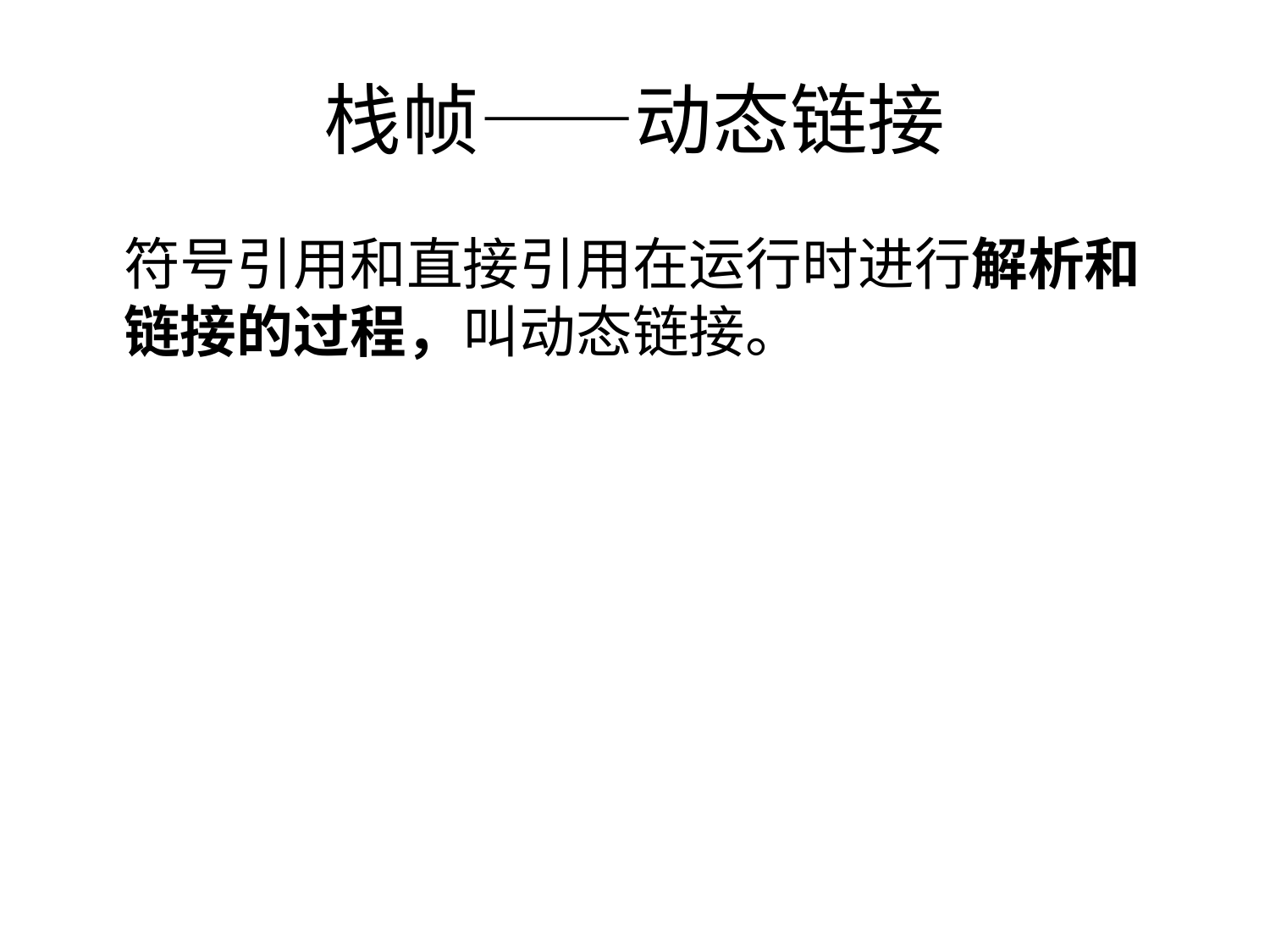

# 栈帧——动态链接
	符号引用和直接引用在运行时进行解析和链接的过程，叫动态链接。